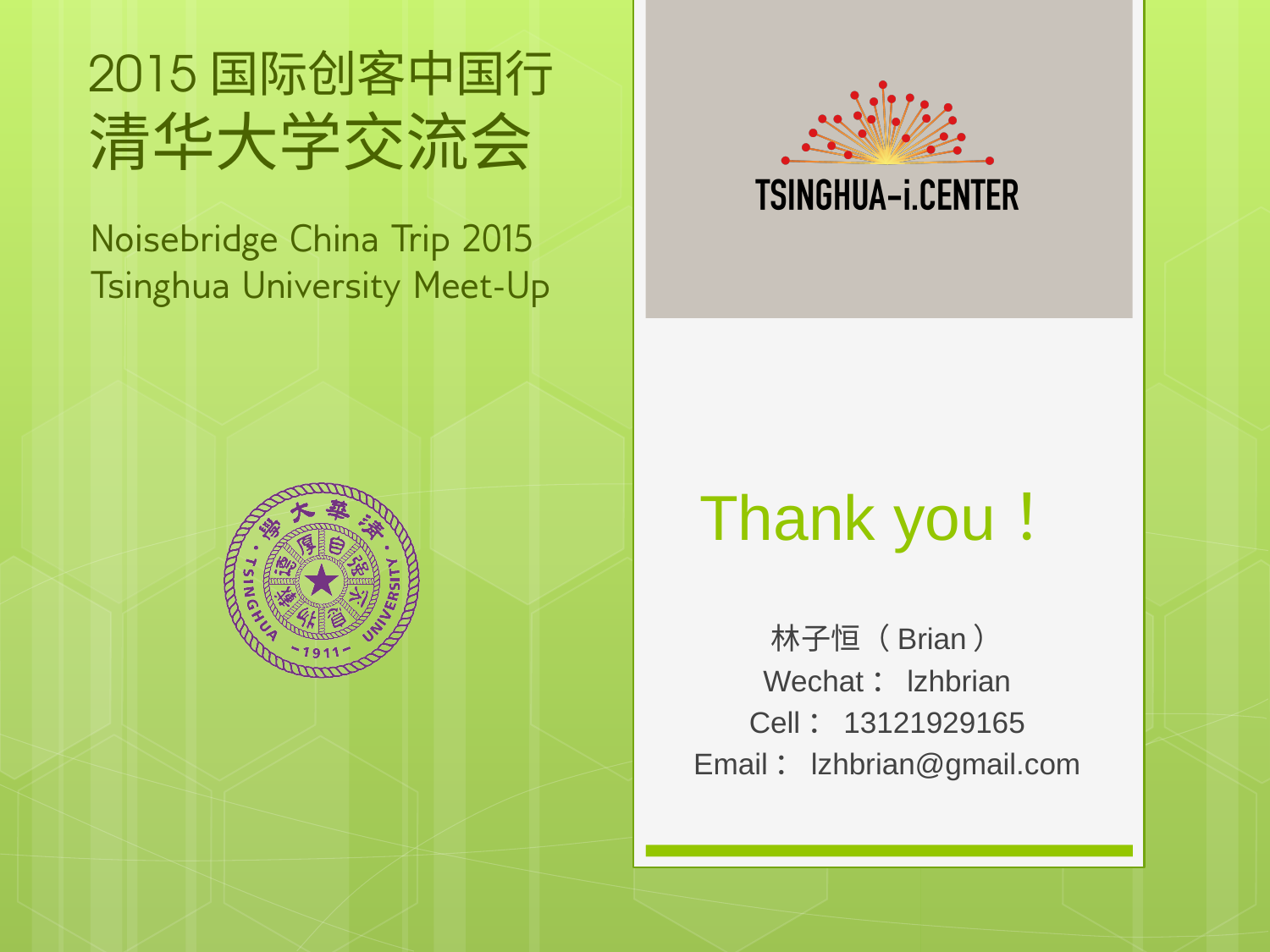

# Thank you！
林子恒（Brian）
Wechat：lzhbrian
Cell：13121929165
Email：lzhbrian@gmail.com